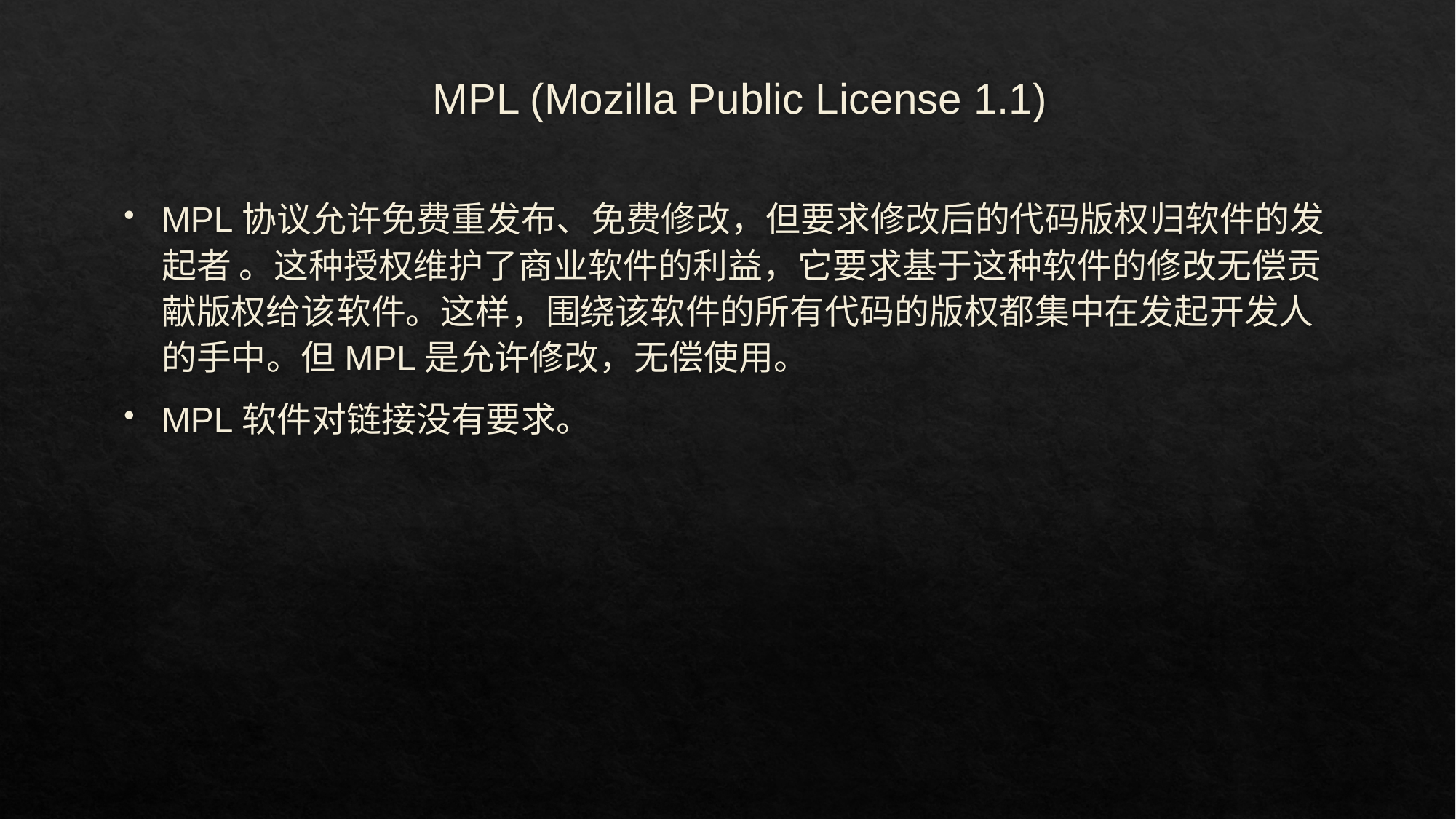

# MPL (Mozilla Public License 1.1)
MPL协议允许免费重发布、免费修改，但要求修改后的代码版权归软件的发起者 。这种授权维护了商业软件的利益，它要求基于这种软件的修改无偿贡献版权给该软件。这样，围绕该软件的所有代码的版权都集中在发起开发人的手中。但MPL是允许修改，无偿使用。
MPL软件对链接没有要求。